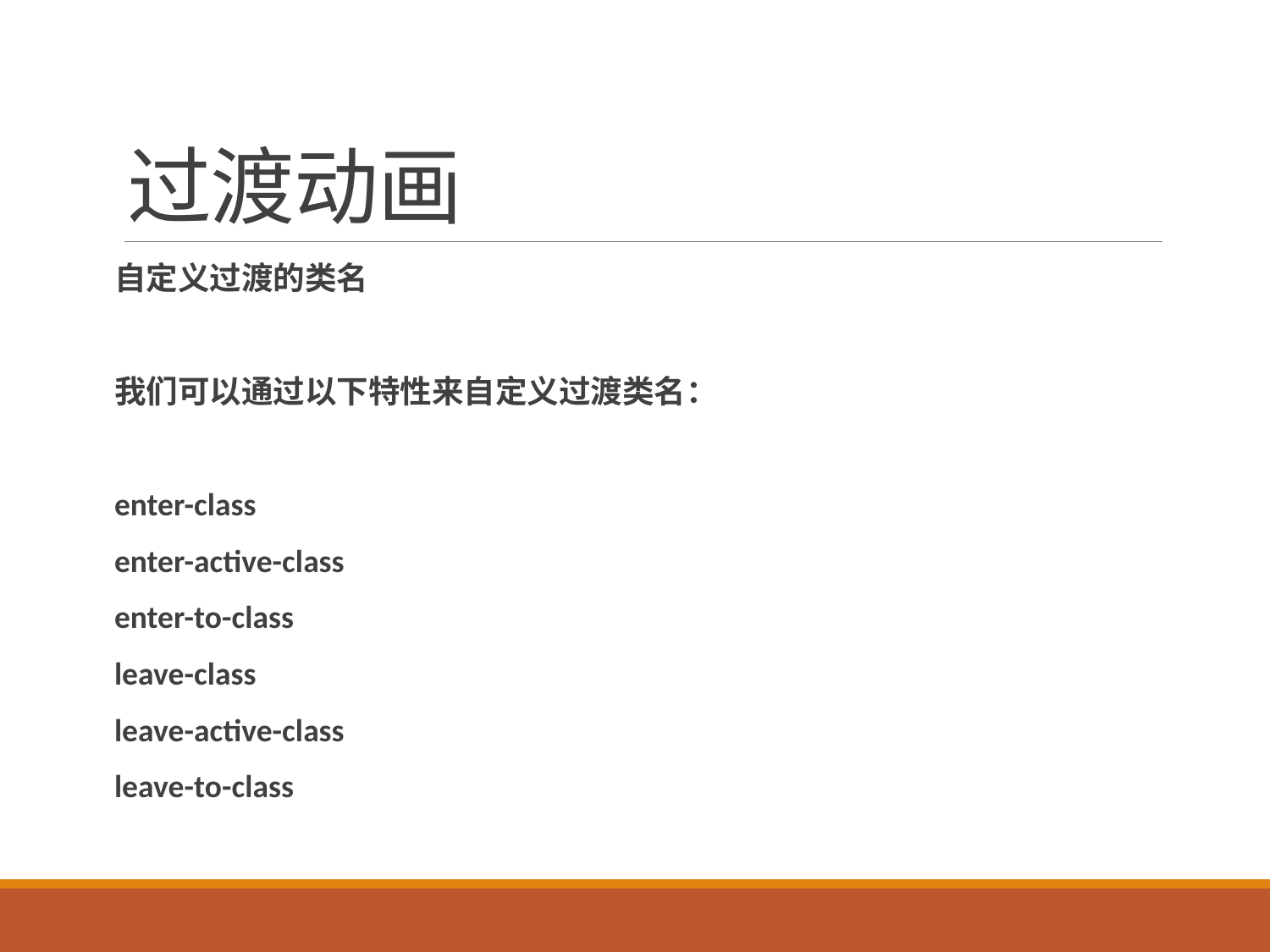

# 过渡动画
自定义过渡的类名

我们可以通过以下特性来自定义过渡类名：

enter-class
enter-active-class
enter-to-class
leave-class
leave-active-class
leave-to-class